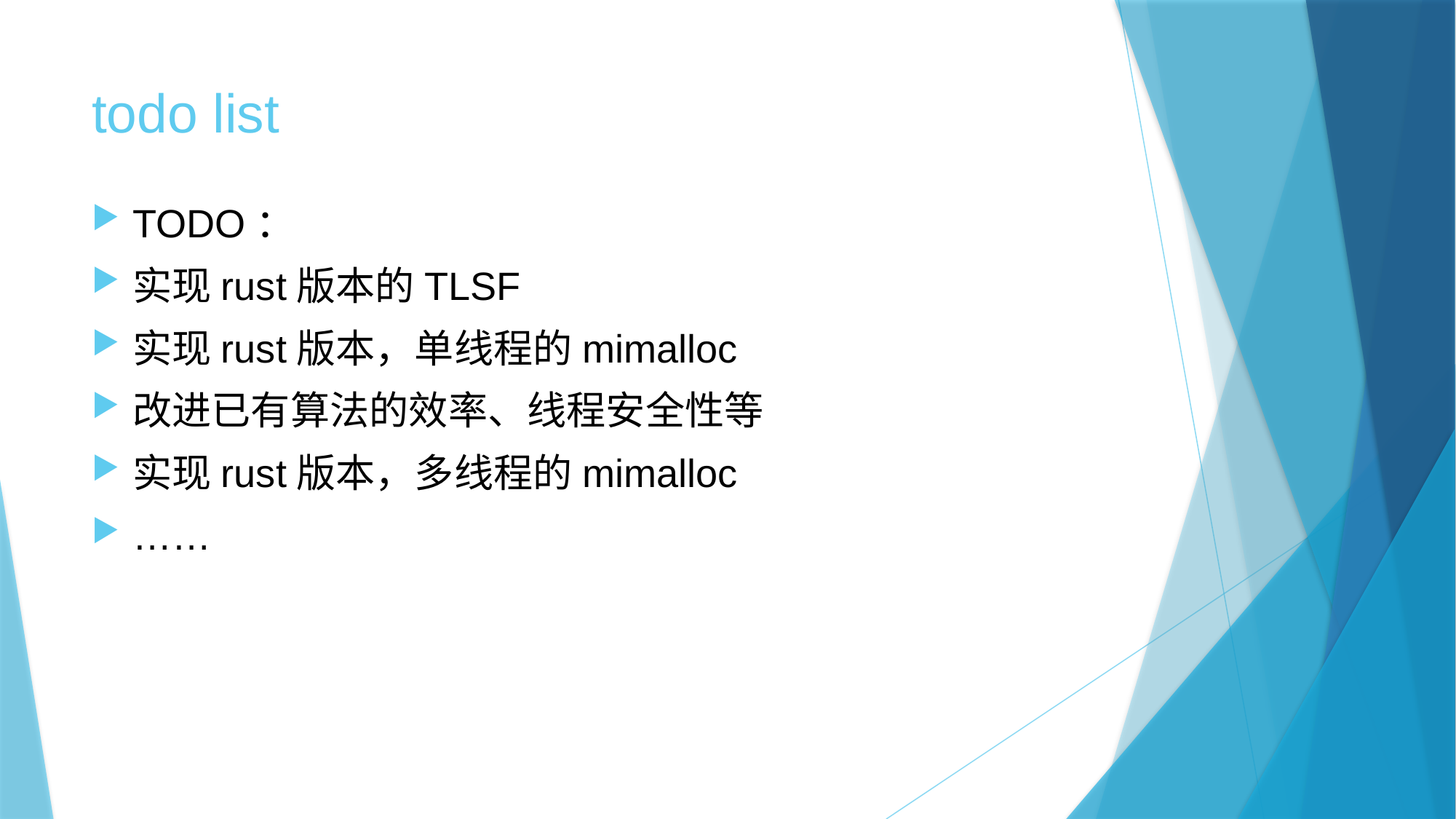

# todo list
TODO：
实现rust版本的TLSF
实现rust版本，单线程的mimalloc
改进已有算法的效率、线程安全性等
实现rust版本，多线程的mimalloc
……